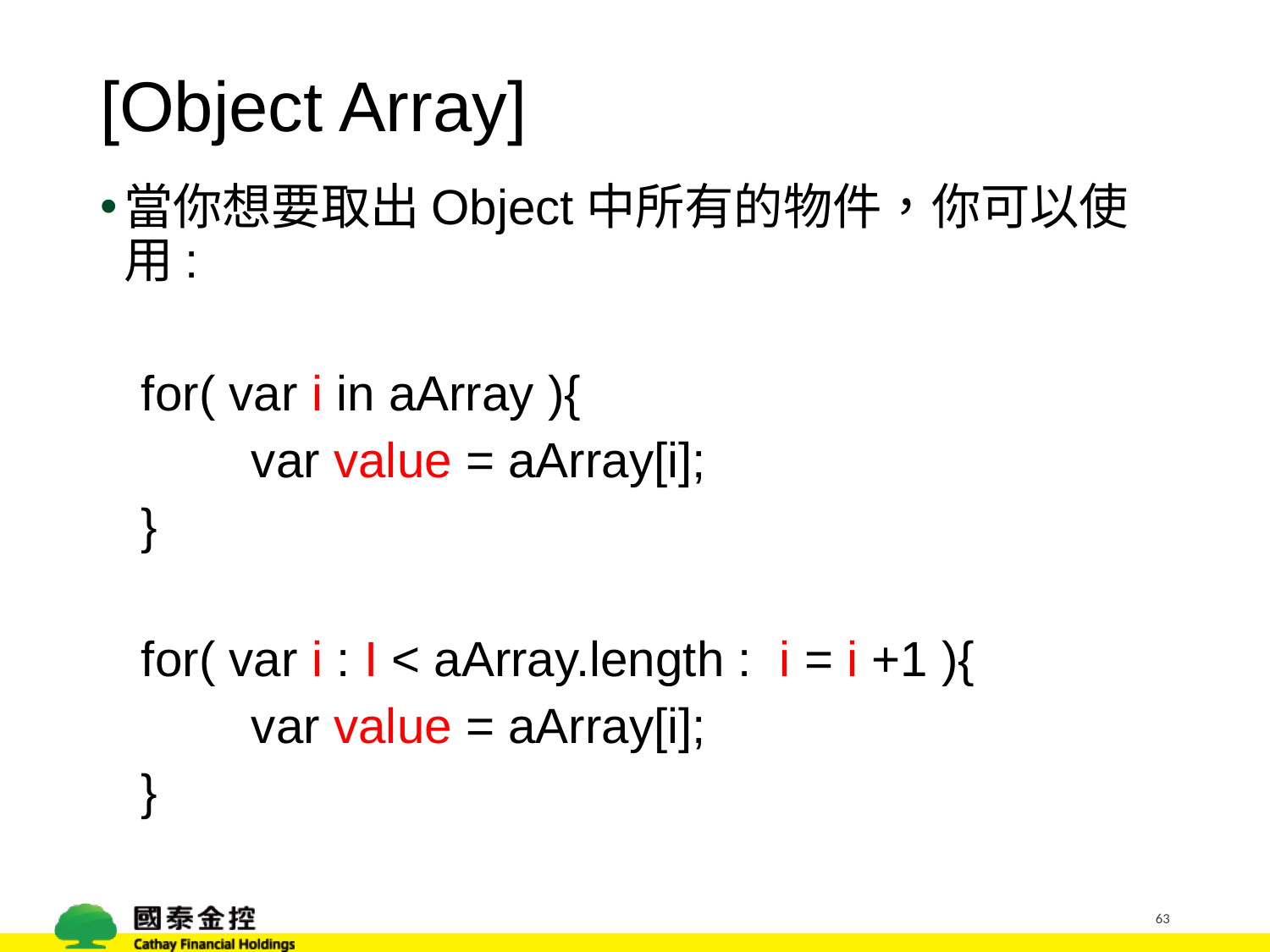

# [Object Array]
當你想要取出Object中所有的物件，你可以使用:

   for( var i in aArray ){
           var value = aArray[i];
   }

   for( var i : I < aArray.length :  i = i +1 ){
           var value = aArray[i];
   }